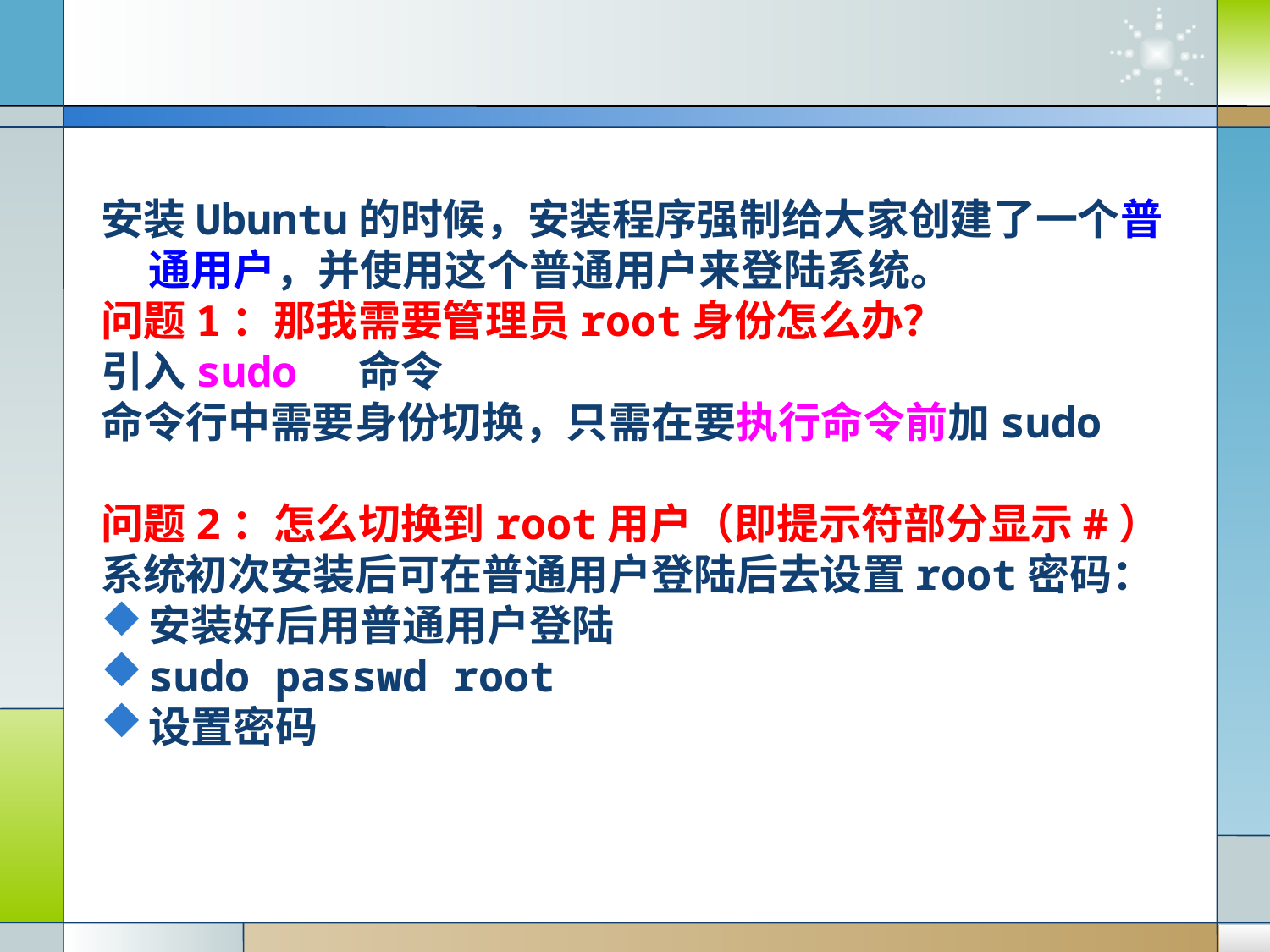

#
安装Ubuntu的时候，安装程序强制给大家创建了一个普通用户，并使用这个普通用户来登陆系统。
问题1：那我需要管理员root身份怎么办？
引入sudo  命令
命令行中需要身份切换，只需在要执行命令前加sudo

问题2：怎么切换到root用户（即提示符部分显示#）
系统初次安装后可在普通用户登陆后去设置root密码：
安装好后用普通用户登陆
sudo passwd root
设置密码
15